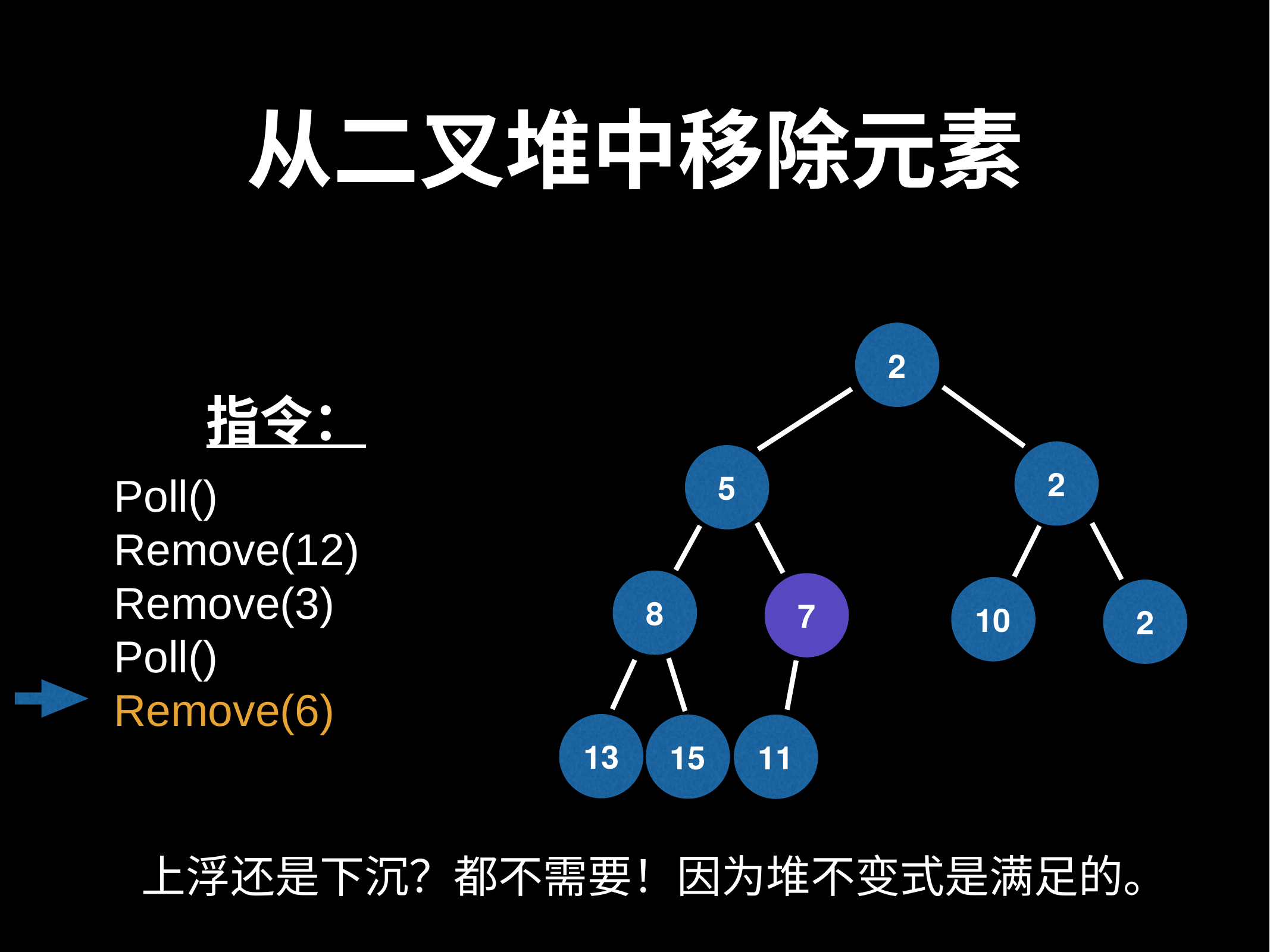

# 从二叉堆中移除元素
2
指令：

2
5
Poll()
Remove(12)
Remove(3)
Poll()
Remove(6)

8
7
10
2

13
15
11
上浮还是下沉？都不需要！因为堆不变式是满足的。